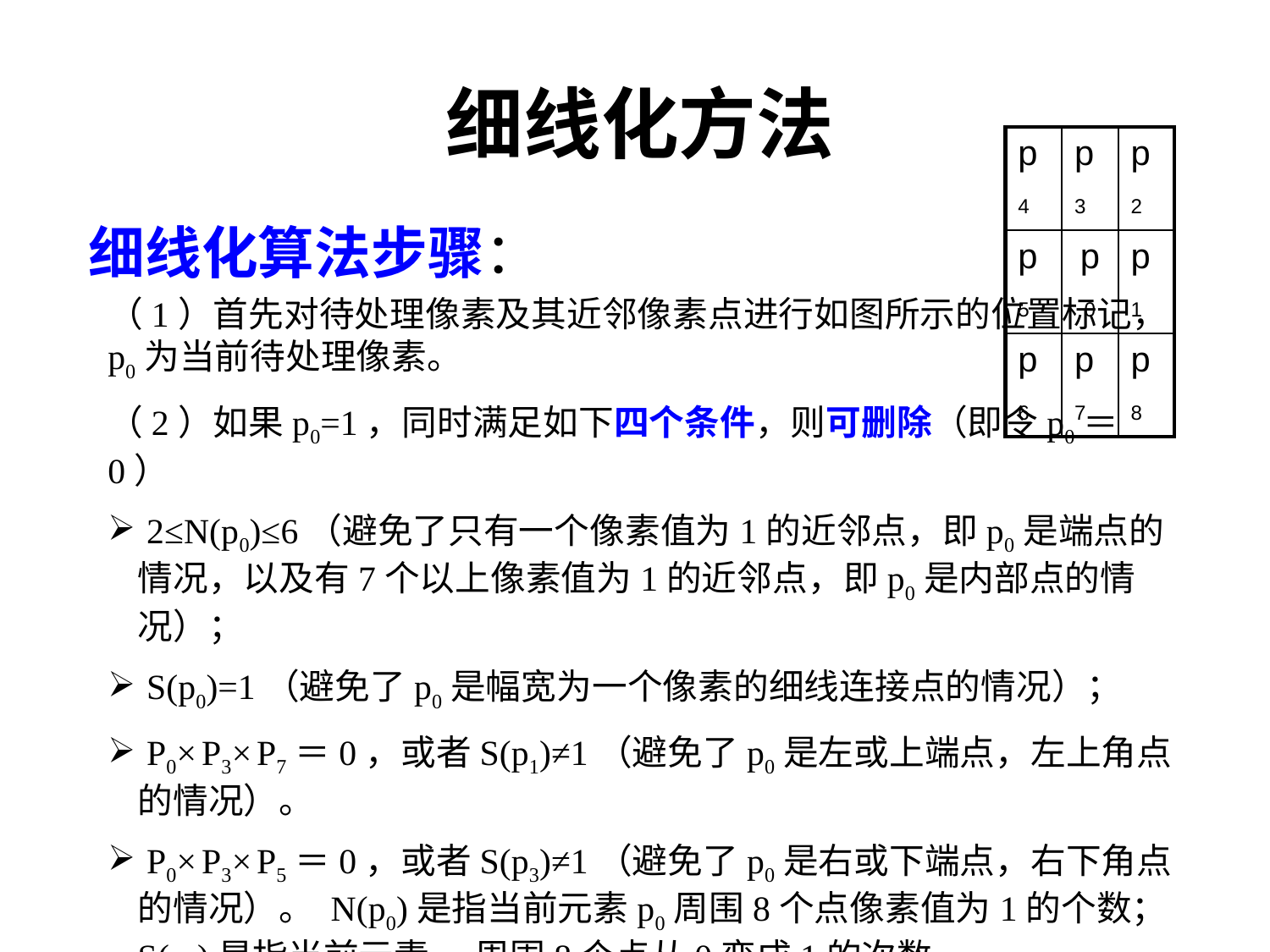

# 细线化方法
| p4 | p3 | p2 |
| --- | --- | --- |
| p5 | p0 | p1 |
| p6 | p7 | p8 |
细线化算法步骤：
（1）首先对待处理像素及其近邻像素点进行如图所示的位置标记，p0为当前待处理像素。
（2）如果p0=1，同时满足如下四个条件，则可删除（即令p0＝0）
 2≤N(p0)≤6（避免了只有一个像素值为1的近邻点，即p0是端点的情况，以及有7个以上像素值为1的近邻点，即p0是内部点的情况）；
 S(p0)=1（避免了p0是幅宽为一个像素的细线连接点的情况）；
 P0× P3× P7＝0，或者S(p1)≠1（避免了p0是左或上端点，左上角点的情况）。
 P0× P3× P5＝0，或者S(p3)≠1（避免了p0是右或下端点，右下角点的情况）。 N(p0)是指当前元素p0周围8个点像素值为1的个数； S(p0)是指当前元素p0周围8个点从0变成1的次数。